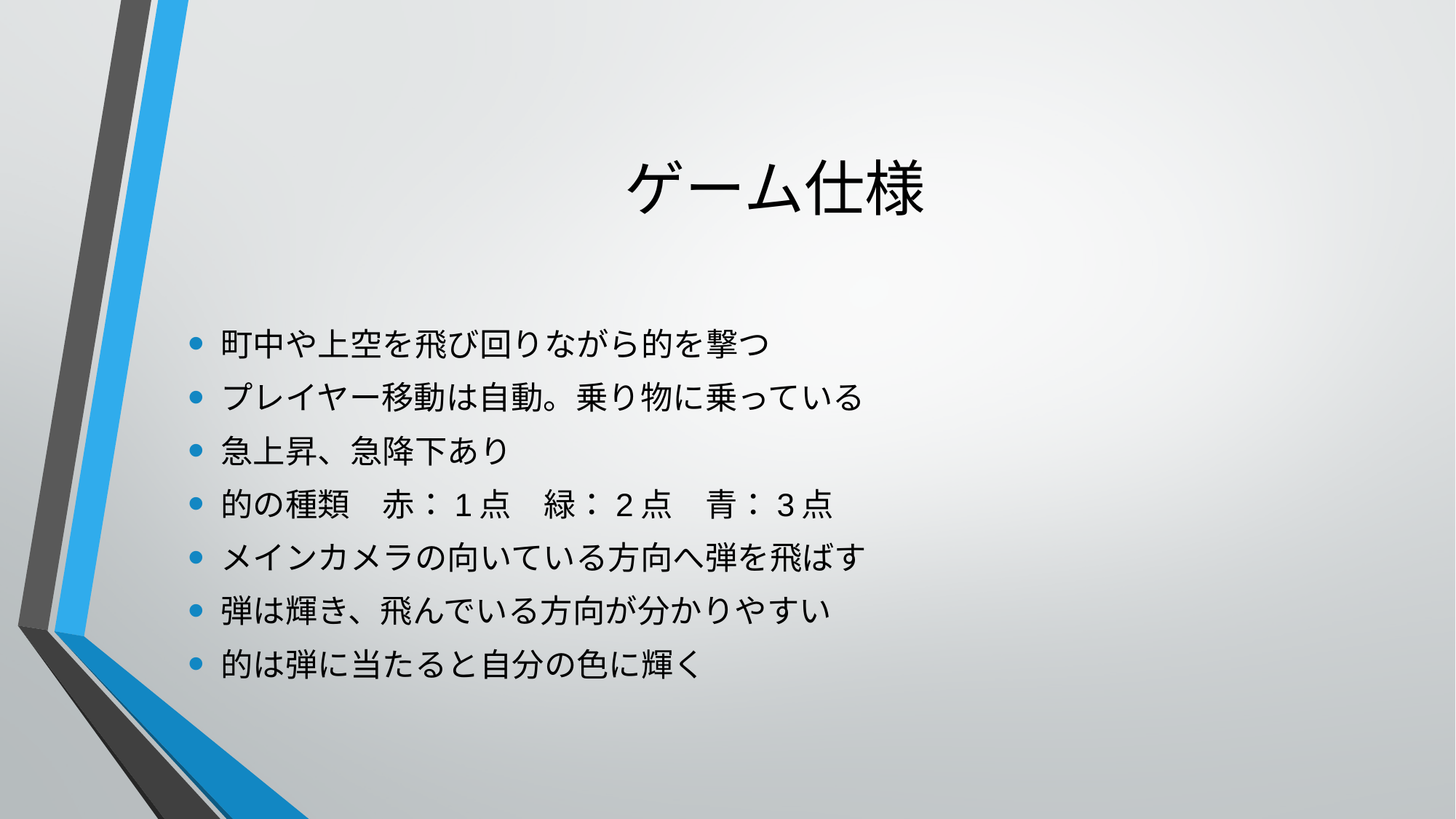

# ゲーム仕様
町中や上空を飛び回りながら的を撃つ
プレイヤー移動は自動。乗り物に乗っている
急上昇、急降下あり
的の種類　赤：1点　緑：2点　青：3点
メインカメラの向いている方向へ弾を飛ばす
弾は輝き、飛んでいる方向が分かりやすい
的は弾に当たると自分の色に輝く